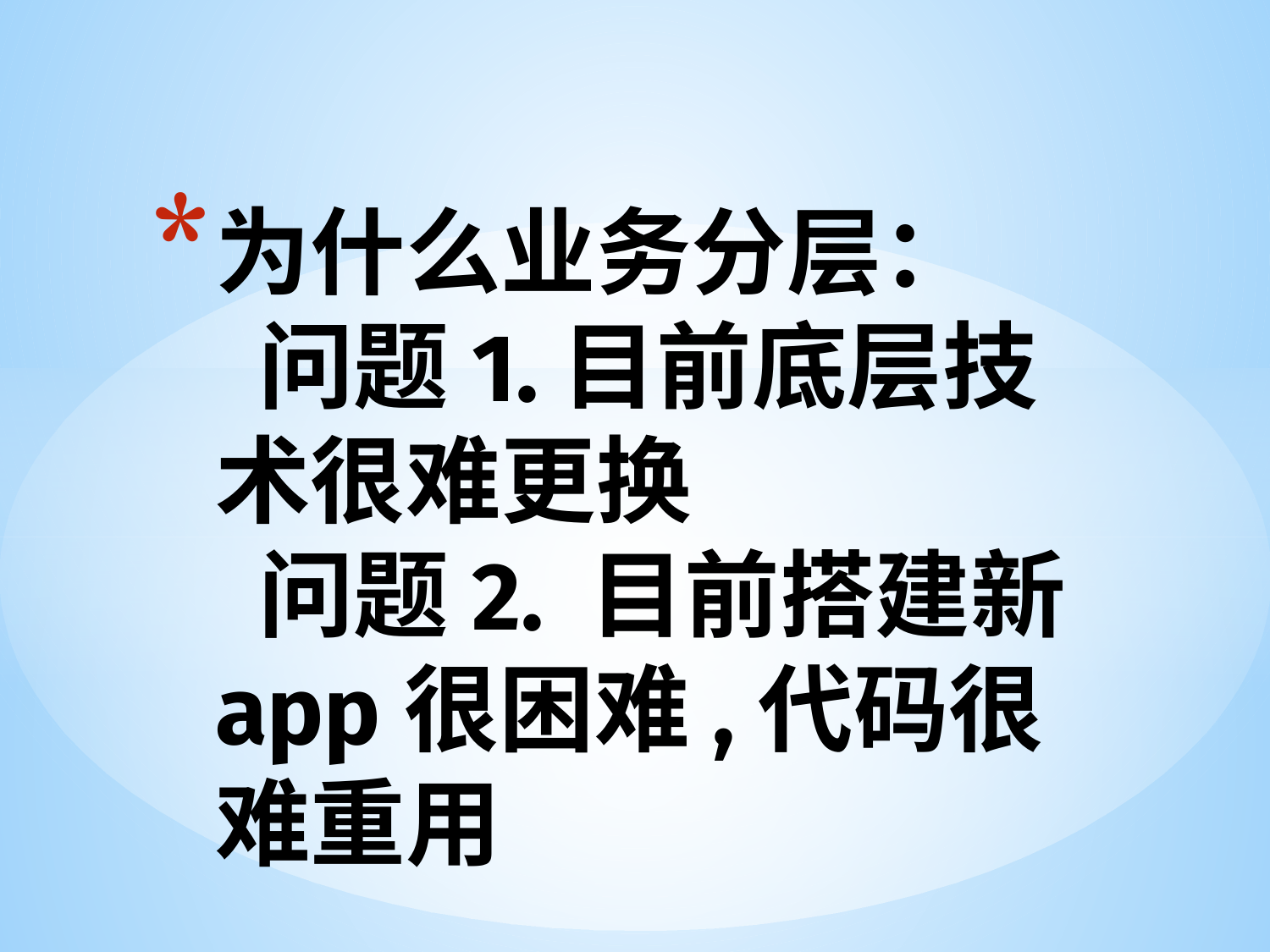

# 为什么业务分层： 问题1.目前底层技术很难更换 问题2. 目前搭建新app很困难,代码很难重用